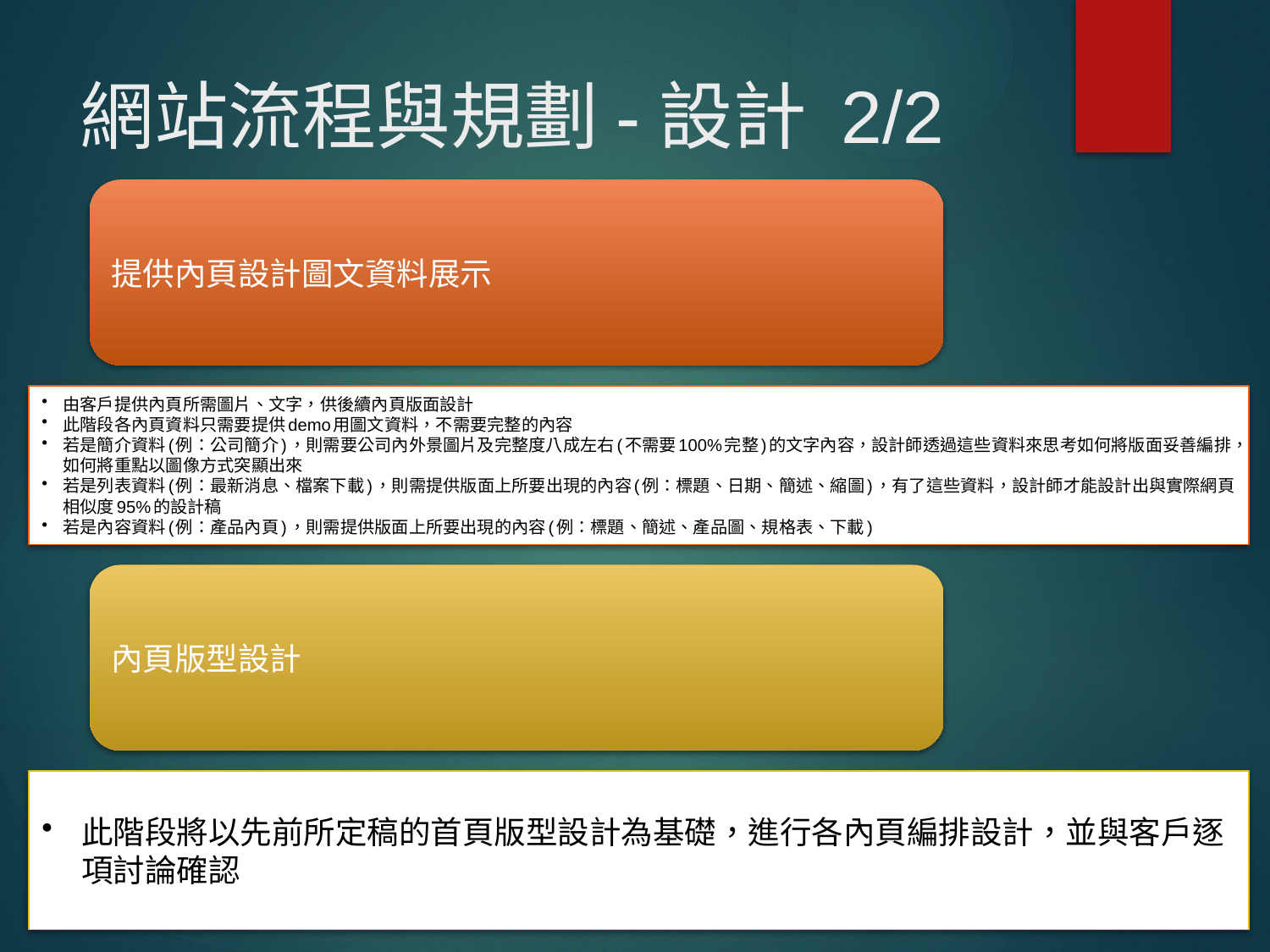

# 網站流程與規劃-設計 2/2
提供內頁設計圖文資料展示
由客戶提供內頁所需圖片、文字，供後續內頁版面設計
此階段各內頁資料只需要提供demo用圖文資料，不需要完整的內容
若是簡介資料(例：公司簡介)，則需要公司內外景圖片及完整度八成左右(不需要100%完整)的文字內容，設計師透過這些資料來思考如何將版面妥善編排，如何將重點以圖像方式突顯出來
若是列表資料(例：最新消息、檔案下載)，則需提供版面上所要出現的內容(例：標題、日期、簡述、縮圖)，有了這些資料，設計師才能設計出與實際網頁相似度95%的設計稿
若是內容資料(例：產品內頁)，則需提供版面上所要出現的內容(例：標題、簡述、產品圖、規格表、下載)
內頁版型設計
此階段將以先前所定稿的首頁版型設計為基礎，進行各內頁編排設計，並與客戶逐項討論確認